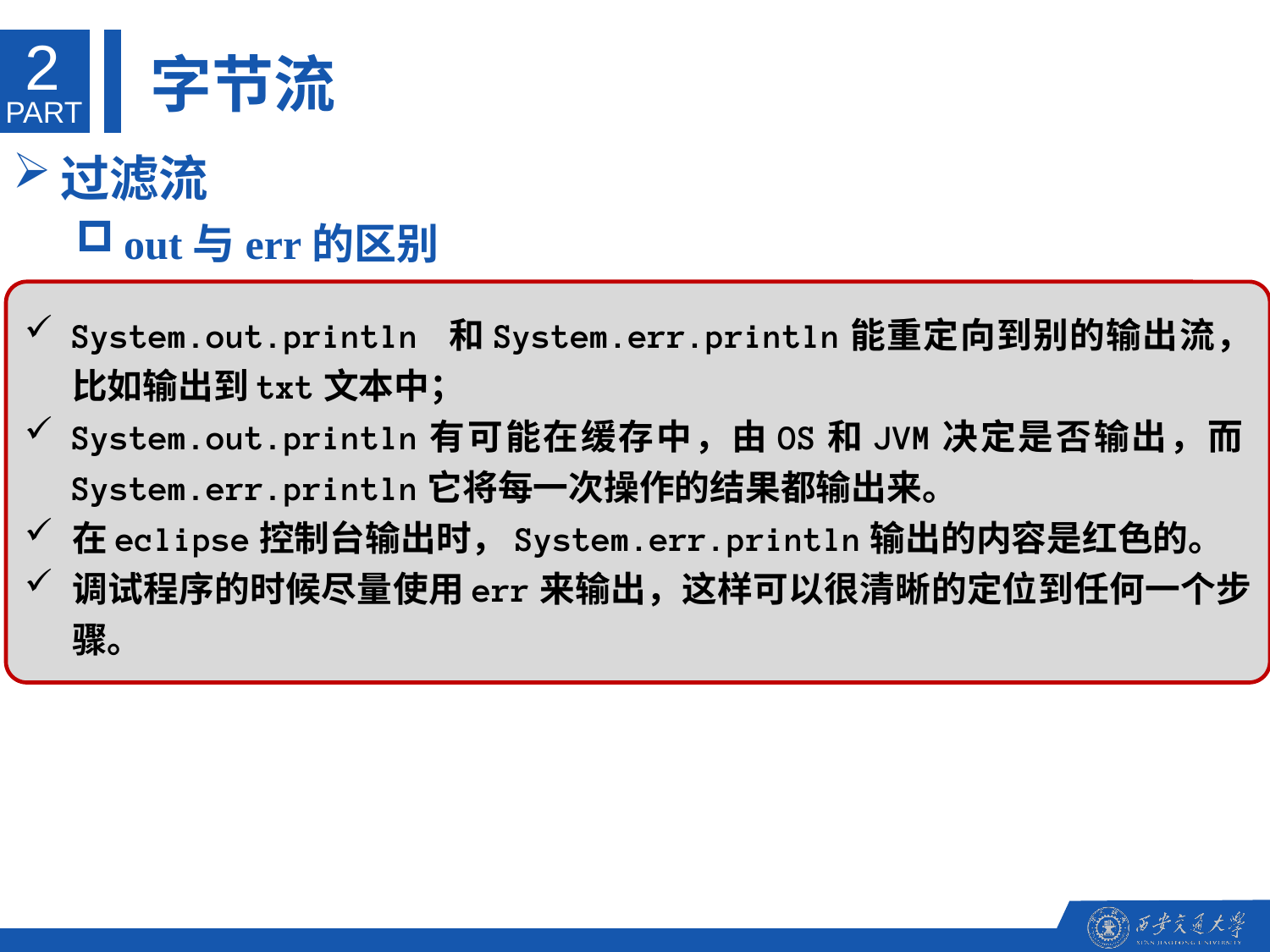

2
字节流
PART
过滤流
out与err的区别
System.out.println 和System.err.println能重定向到别的输出流，比如输出到txt文本中；
System.out.println有可能在缓存中，由OS和JVM决定是否输出，而System.err.println它将每一次操作的结果都输出来。
在eclipse控制台输出时，System.err.println输出的内容是红色的。
调试程序的时候尽量使用err来输出，这样可以很清晰的定位到任何一个步骤。